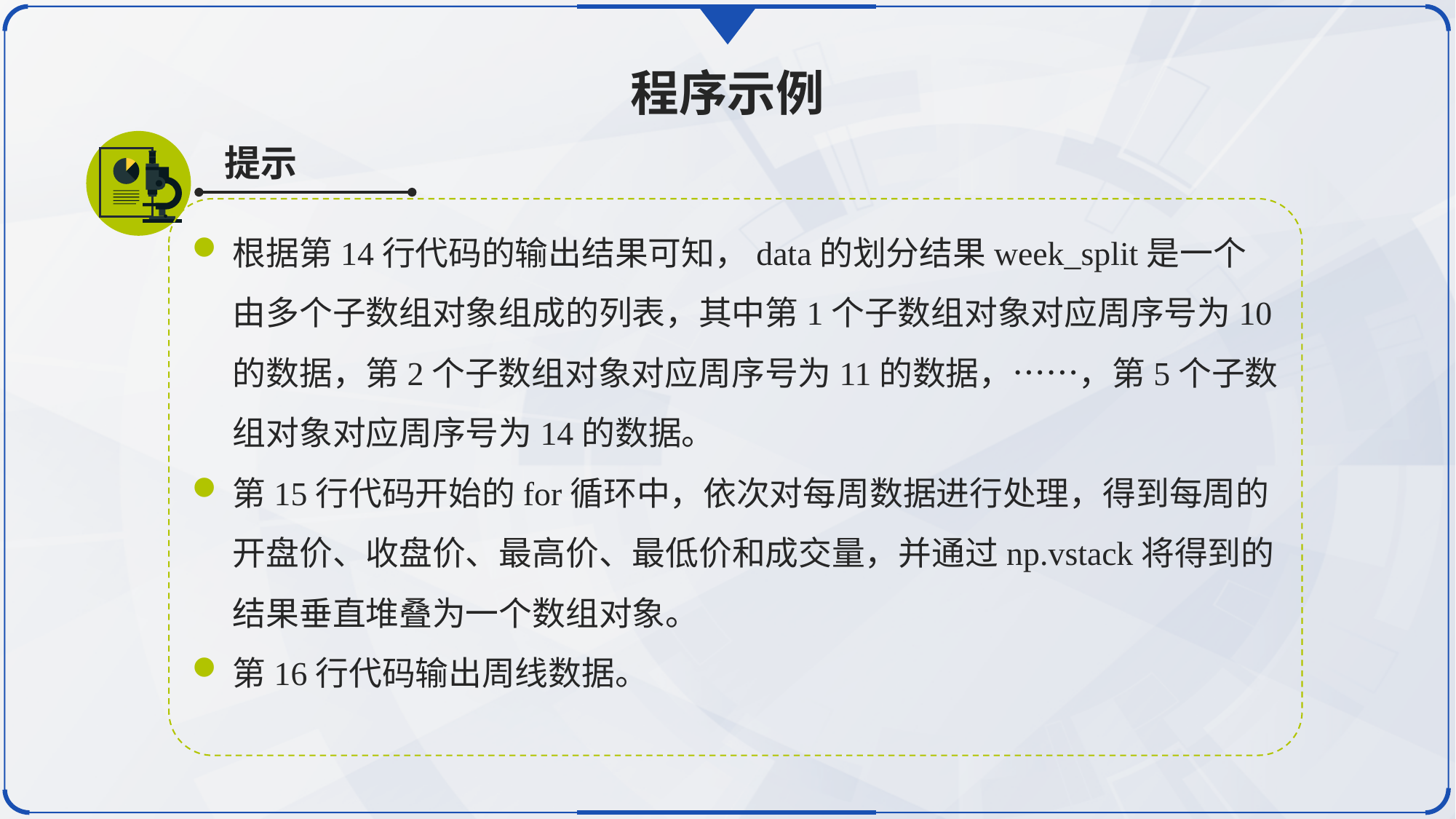

程序示例

提示

根据第14行代码的输出结果可知，data的划分结果week_split是一个由多个子数组对象组成的列表，其中第1个子数组对象对应周序号为10的数据，第2个子数组对象对应周序号为11的数据，……，第5个子数组对象对应周序号为14的数据。
第15行代码开始的for循环中，依次对每周数据进行处理，得到每周的开盘价、收盘价、最高价、最低价和成交量，并通过np.vstack将得到的结果垂直堆叠为一个数组对象。
第16行代码输出周线数据。